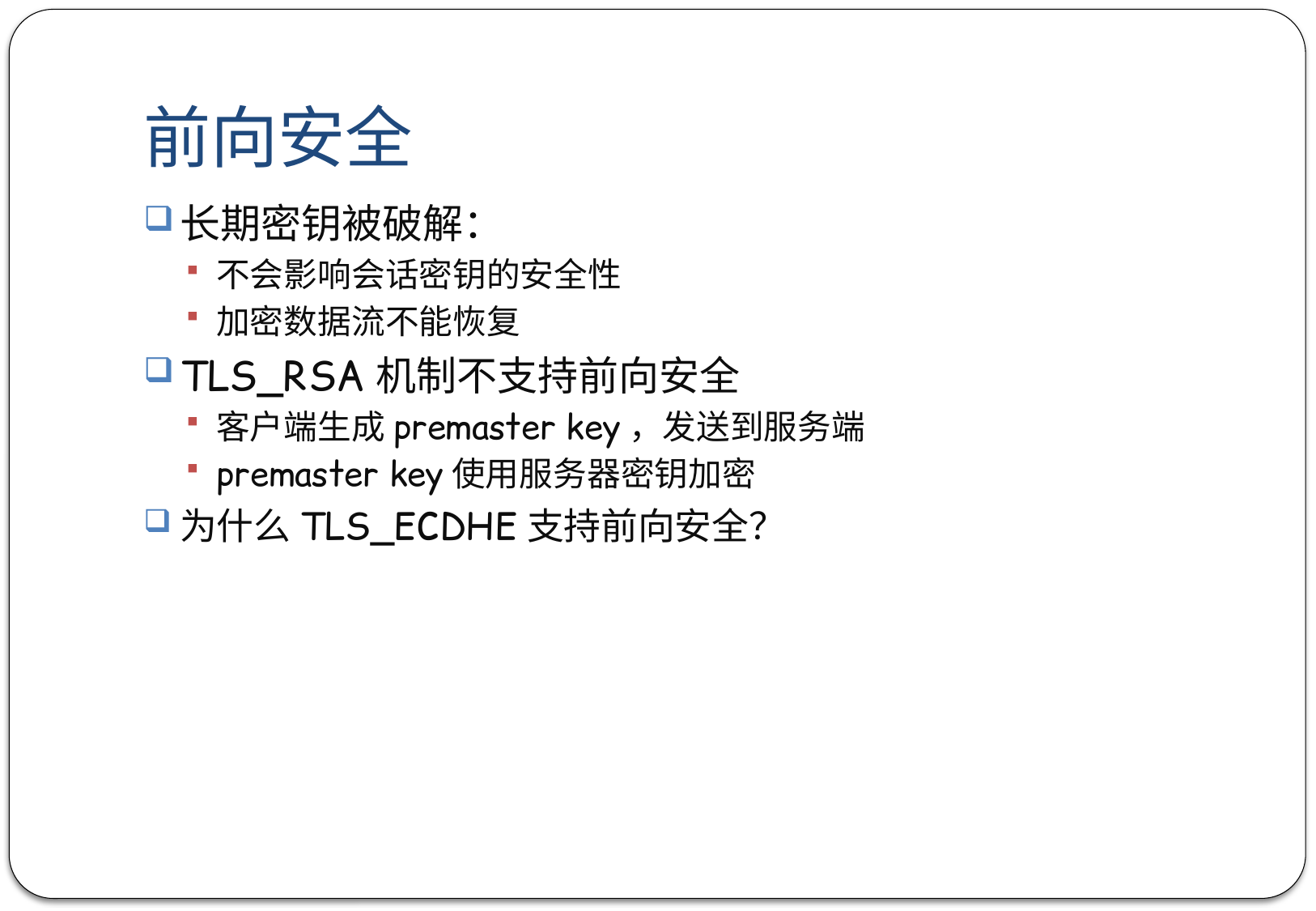

# 前向安全
长期密钥被破解：
不会影响会话密钥的安全性
加密数据流不能恢复
TLS_RSA机制不支持前向安全
客户端生成premaster key，发送到服务端
premaster key使用服务器密钥加密
为什么TLS_ECDHE支持前向安全？